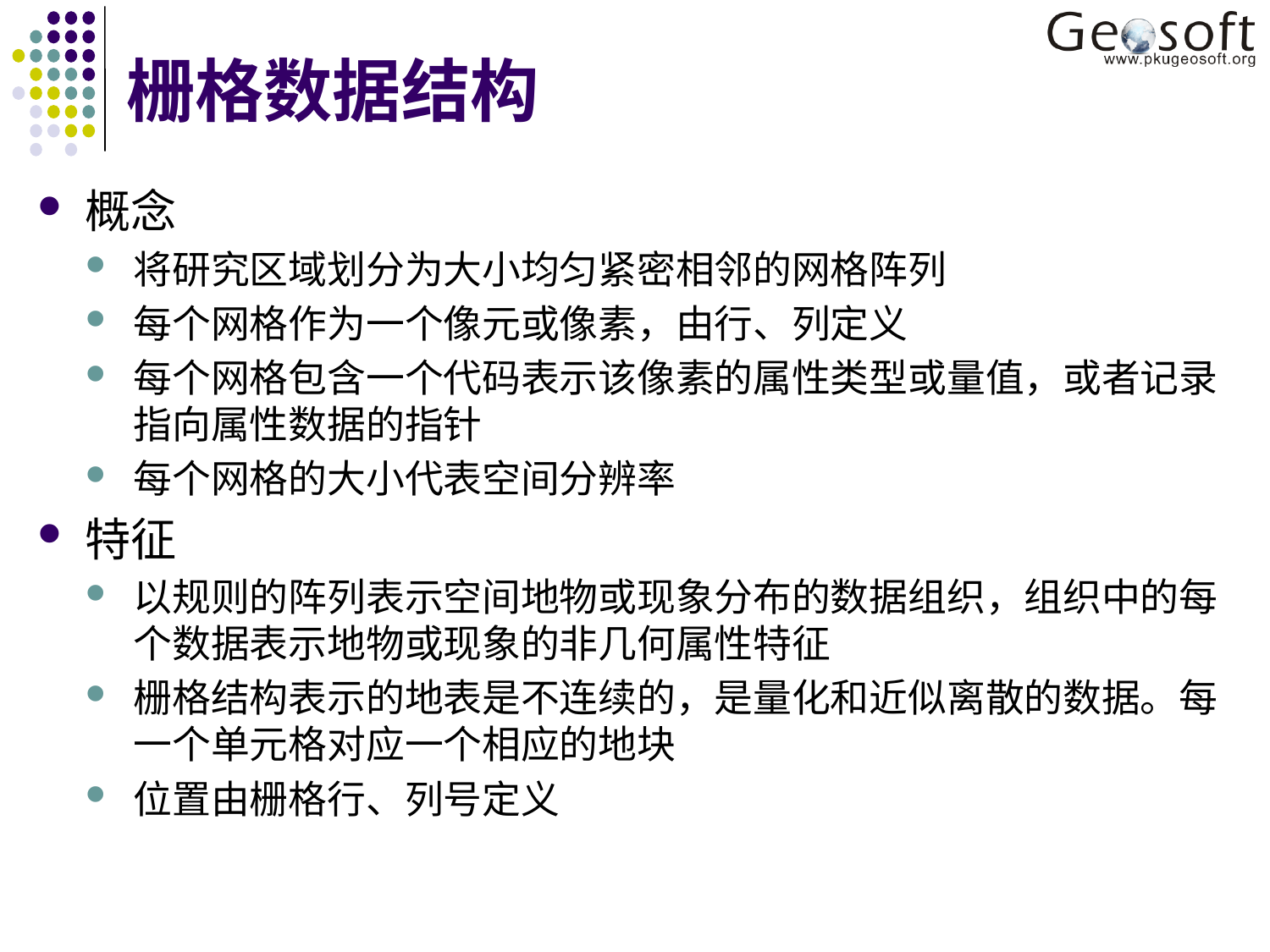

# 栅格数据结构
概念
将研究区域划分为大小均匀紧密相邻的网格阵列
每个网格作为一个像元或像素，由行、列定义
每个网格包含一个代码表示该像素的属性类型或量值，或者记录指向属性数据的指针
每个网格的大小代表空间分辨率
特征
以规则的阵列表示空间地物或现象分布的数据组织，组织中的每个数据表示地物或现象的非几何属性特征
栅格结构表示的地表是不连续的，是量化和近似离散的数据。每一个单元格对应一个相应的地块
位置由栅格行、列号定义